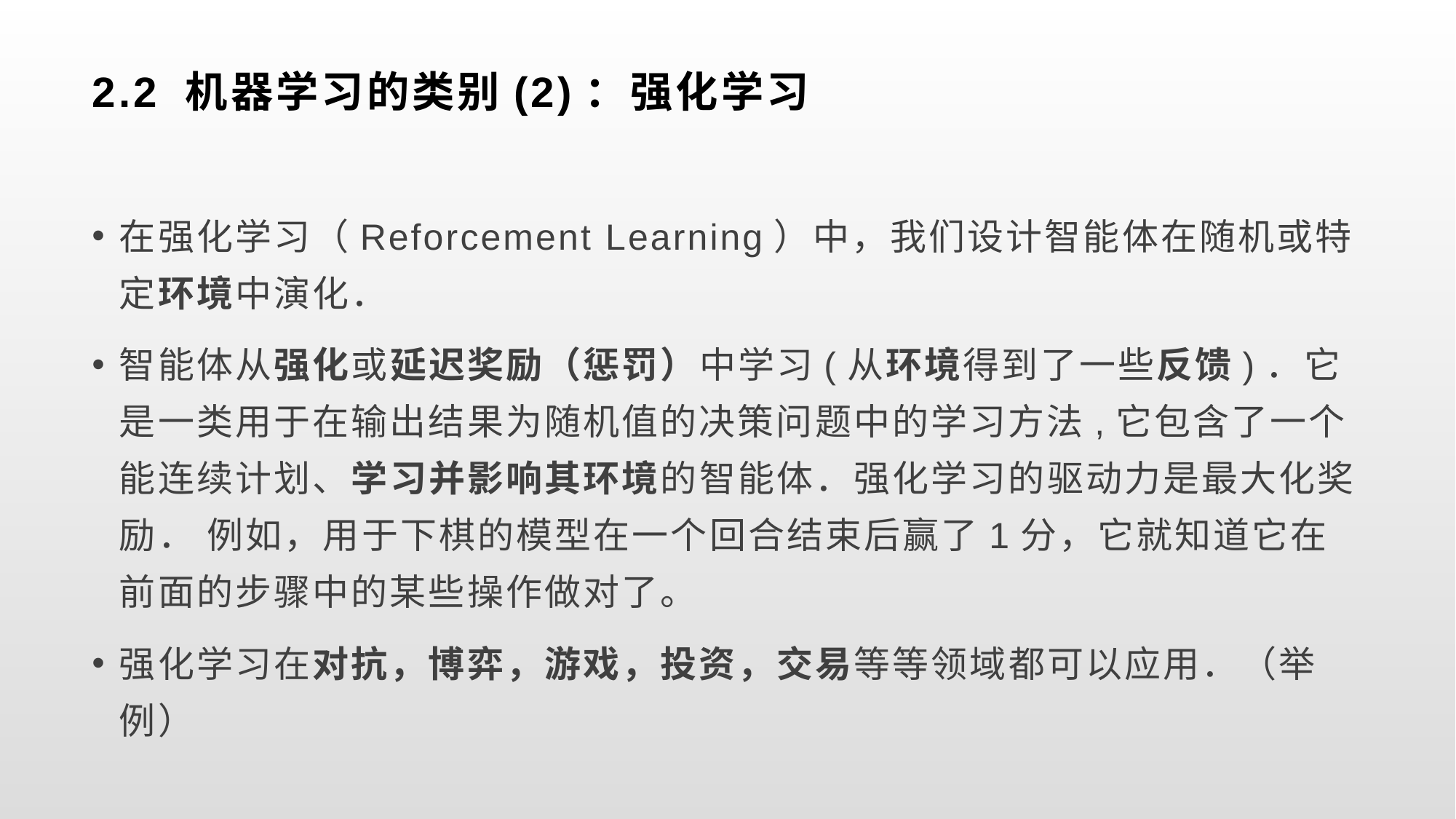

# 2.2 机器学习的类别(2)：强化学习

在强化学习（Reforcement Learning）中，我们设计智能体在随机或特定环境中演化．
智能体从强化或延迟奖励（惩罚）中学习(从环境得到了一些反馈)．它是一类用于在输出结果为随机值的决策问题中的学习方法,它包含了一个能连续计划、学习并影响其环境的智能体．强化学习的驱动力是最大化奖励． 例如，用于下棋的模型在一个回合结束后赢了1分，它就知道它在前面的步骤中的某些操作做对了。
强化学习在对抗，博弈，游戏，投资，交易等等领域都可以应用．（举例）